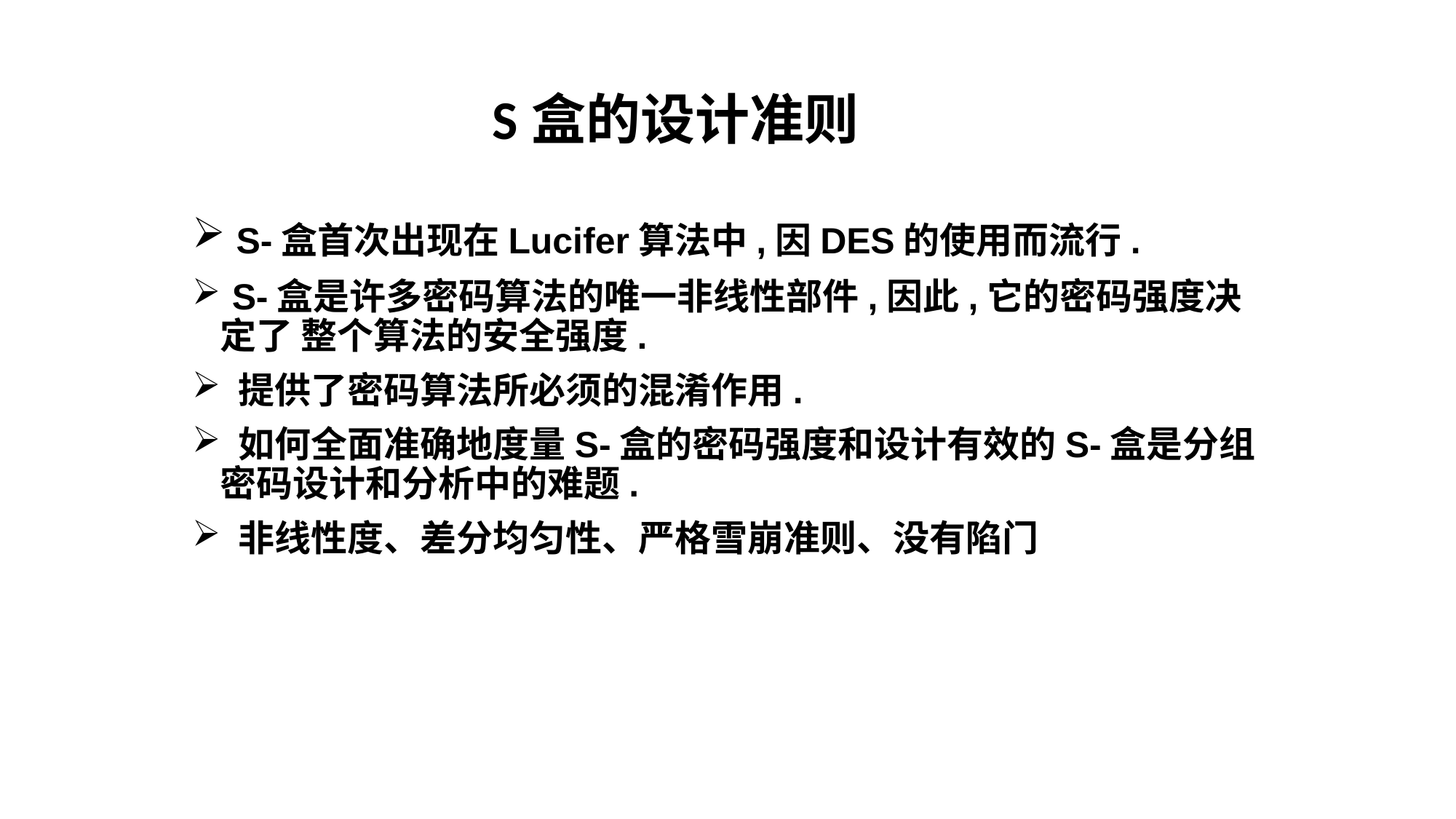

# S盒的设计准则
 S-盒首次出现在Lucifer算法中,因DES的使用而流行.
 S-盒是许多密码算法的唯一非线性部件,因此,它的密码强度决定了 整个算法的安全强度.
 提供了密码算法所必须的混淆作用.
 如何全面准确地度量S-盒的密码强度和设计有效的S-盒是分组密码设计和分析中的难题.
 非线性度、差分均匀性、严格雪崩准则、没有陷门

43